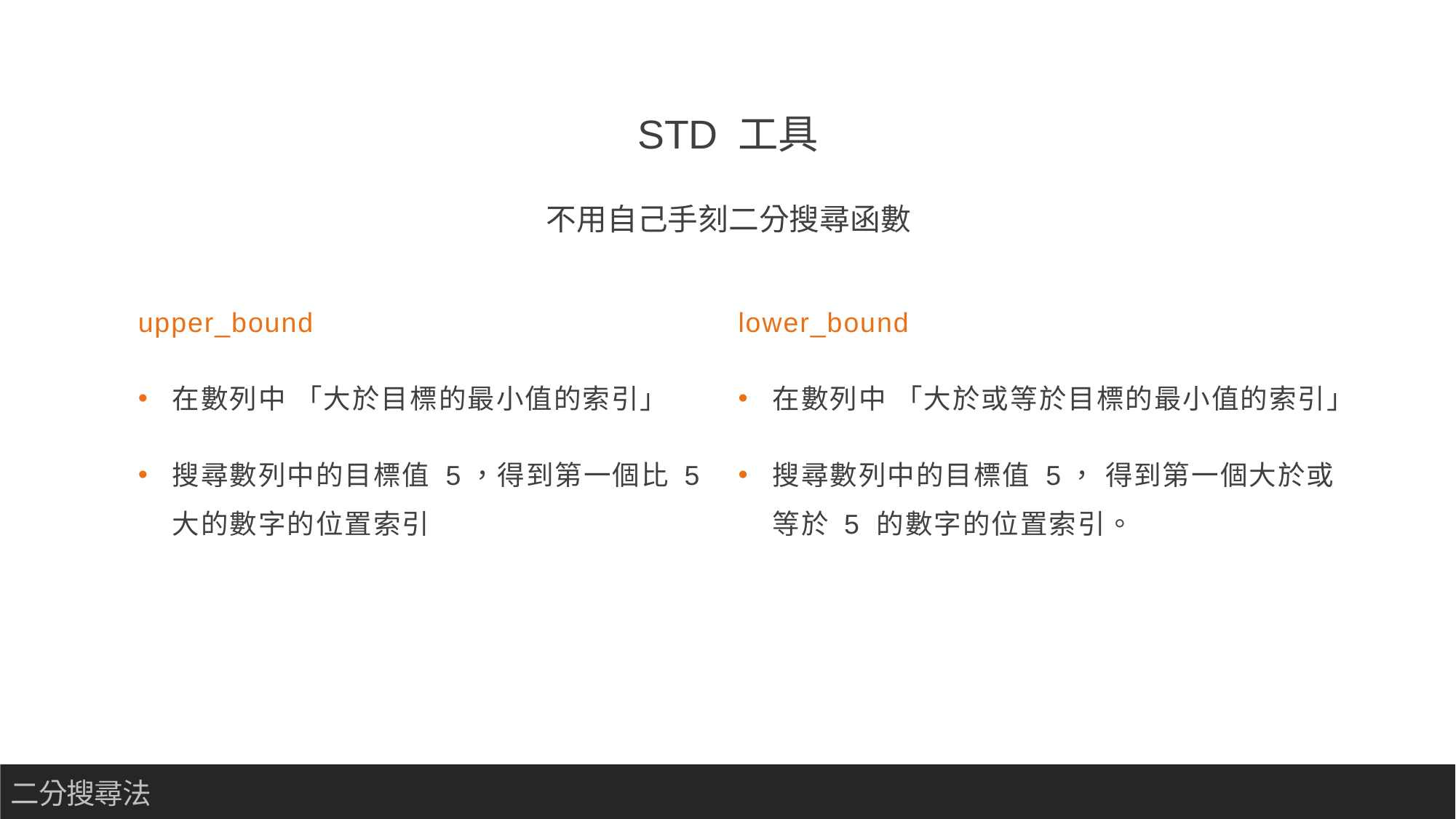

STD 工具
不用自己手刻二分搜尋函數
upper_bound
在數列中 「大於目標的最小值的索引」
搜尋數列中的目標值 5，得到第一個比 5 大的數字的位置索引
lower_bound
在數列中 「大於或等於目標的最小值的索引」
搜尋數列中的目標值 5， 得到第一個大於或等於 5 的數字的位置索引。
二分搜尋法